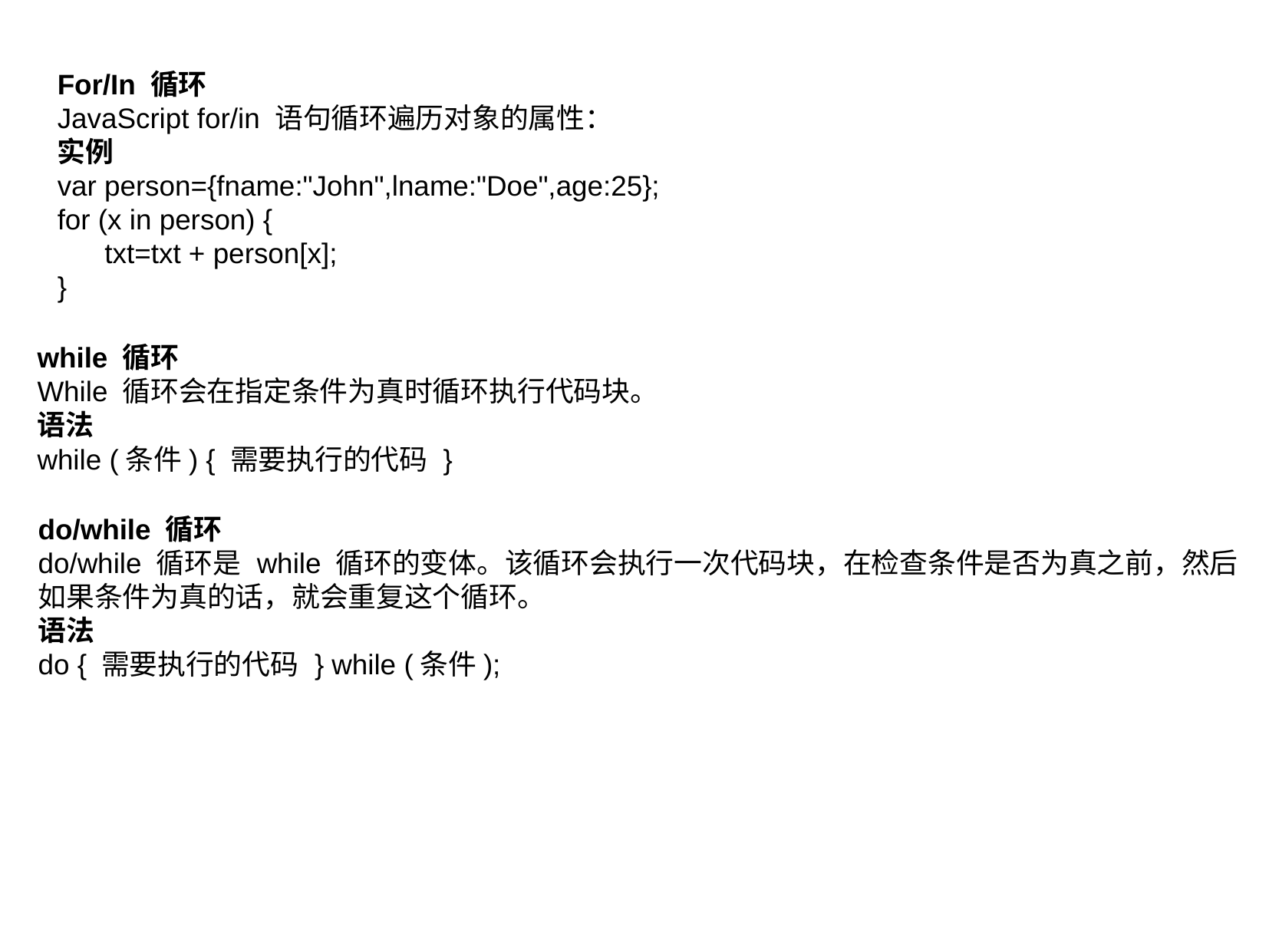

For/In 循环
JavaScript for/in 语句循环遍历对象的属性：
实例
var person={fname:"John",lname:"Doe",age:25};
for (x in person) {
      txt=txt + person[x];
}
while 循环
While 循环会在指定条件为真时循环执行代码块。
语法
while (条件) { 需要执行的代码 }
do/while 循环
do/while 循环是 while 循环的变体。该循环会执行一次代码块，在检查条件是否为真之前，然后如果条件为真的话，就会重复这个循环。
语法
do { 需要执行的代码 } while (条件);